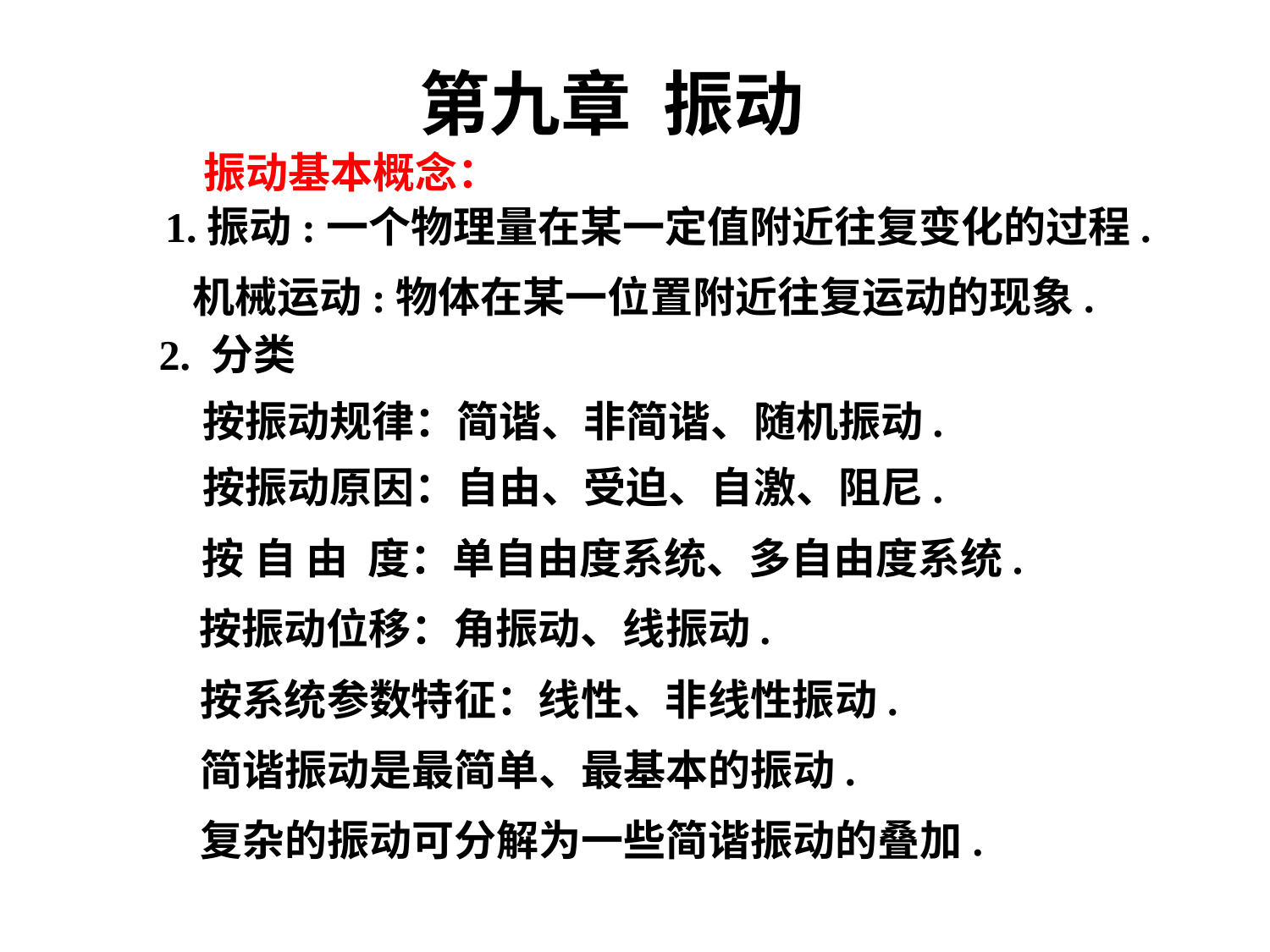

第九章  振动
 振动基本概念：
1.振动:一个物理量在某一定值附近往复变化的过程.
机械运动:物体在某一位置附近往复运动的现象.
2. 分类
按振动规律：简谐、非简谐、随机振动.
按振动原因：自由、受迫、自激、阻尼.
按 自 由  度：单自由度系统、多自由度系统.
按振动位移：角振动、线振动.
按系统参数特征：线性、非线性振动.
简谐振动是最简单、最基本的振动.
复杂的振动可分解为一些简谐振动的叠加.